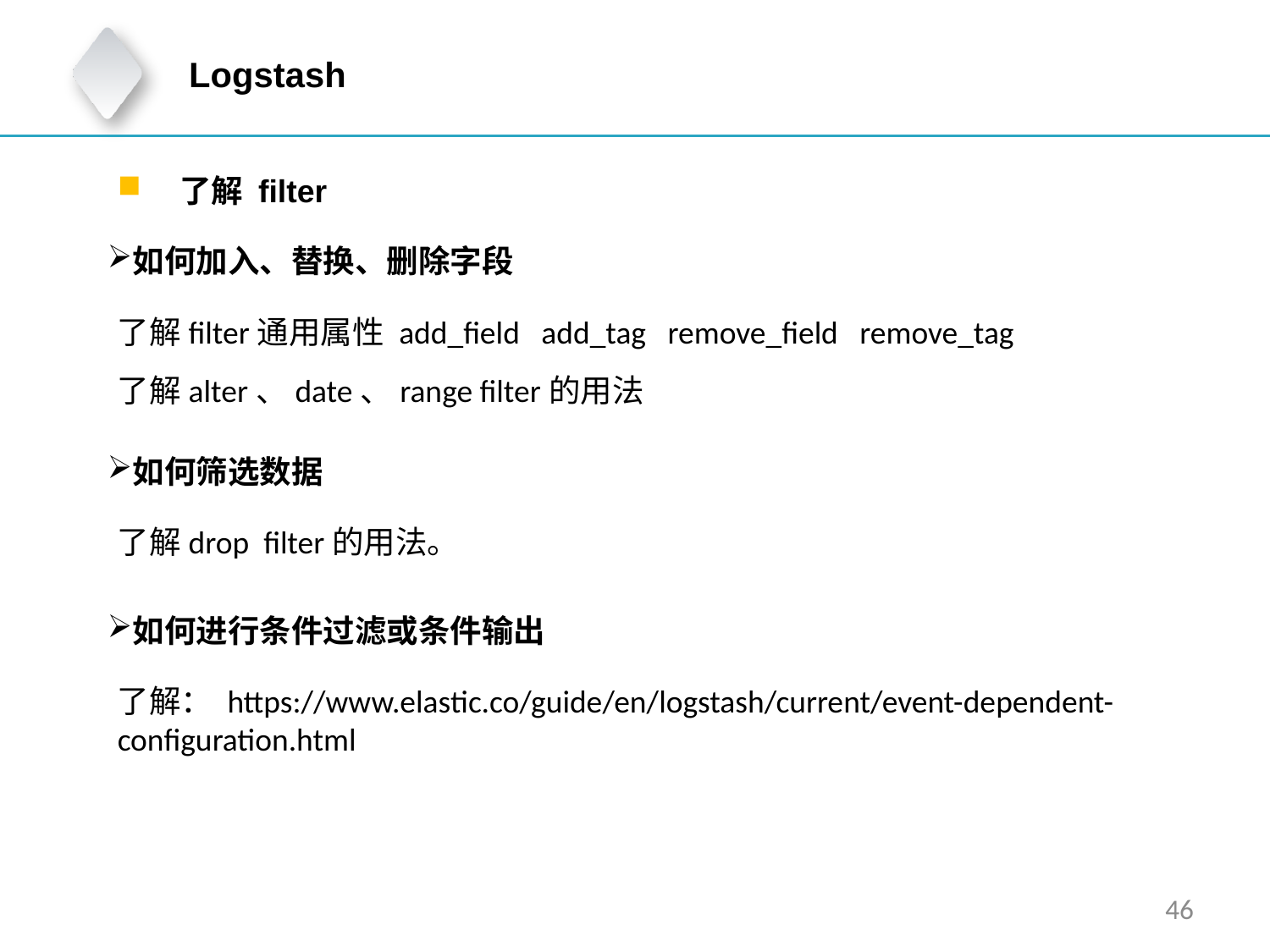

Logstash
 了解 filter
如何加入、替换、删除字段
了解filter通用属性 add_field   add_tag   remove_field   remove_tag
了解alter、date、range filter的用法
如何筛选数据
了解drop  filter的用法。
如何进行条件过滤或条件输出
了解： https://www.elastic.co/guide/en/logstash/current/event-dependent-configuration.html
46